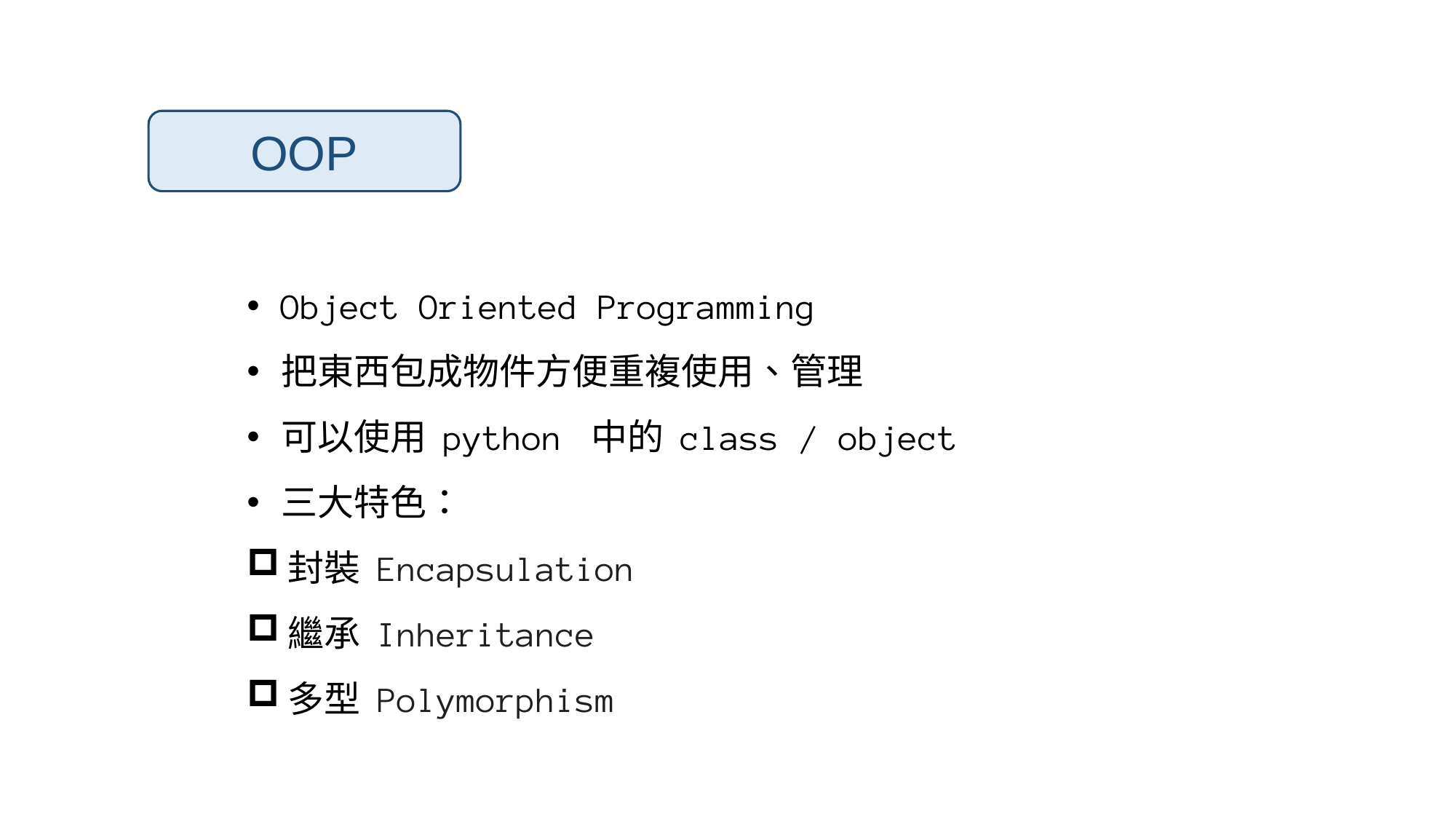

OOP
Object Oriented Programming
把東西包成物件方便重複使用、管理
可以使用 python 中的 class / object
三大特色：
封裝 Encapsulation
繼承 Inheritance
多型 Polymorphism